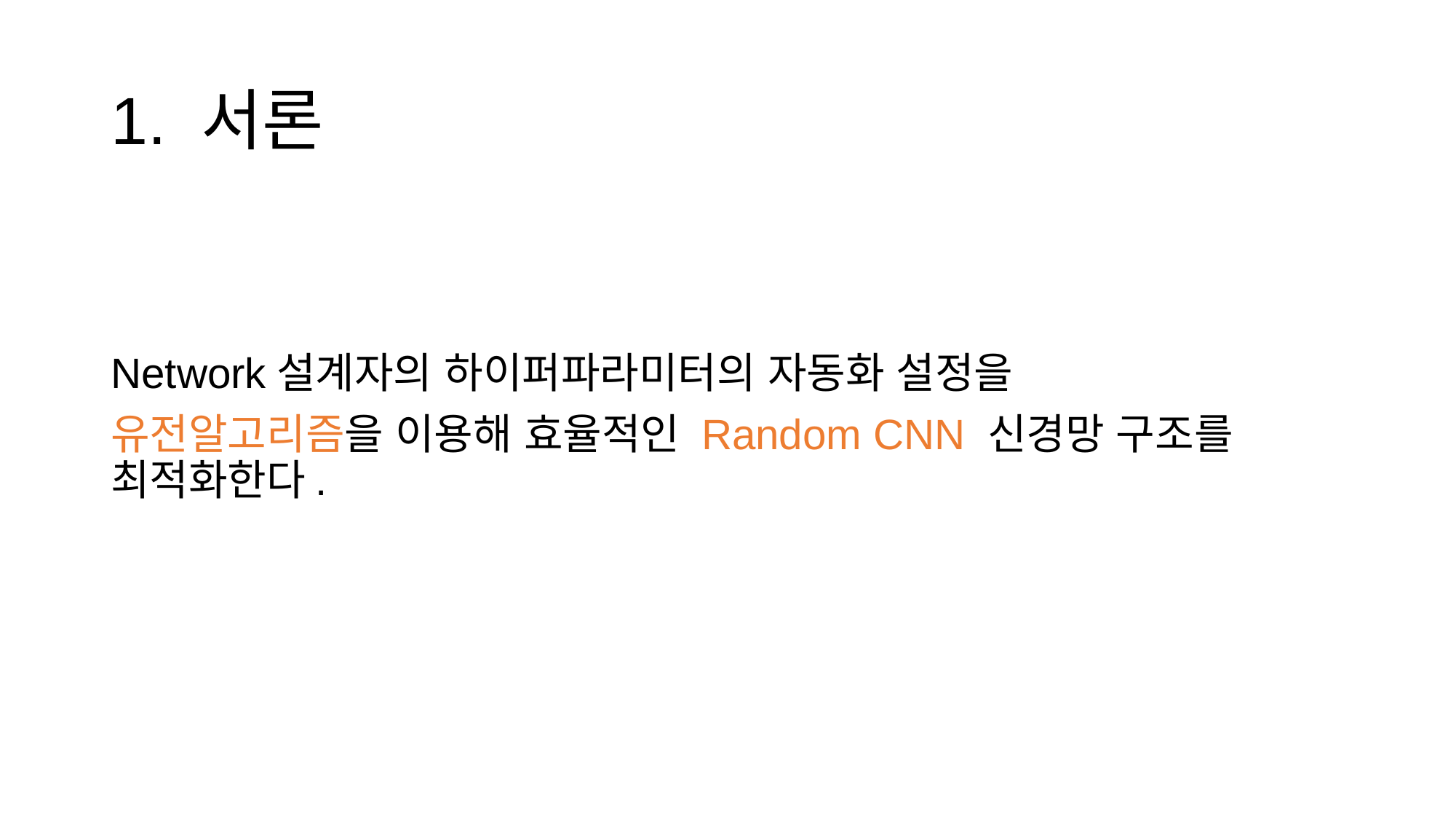

# 1. 서론
Network설계자의 하이퍼파라미터의 자동화 설정을
유전알고리즘을 이용해 효율적인 Random CNN 신경망 구조를 최적화한다.